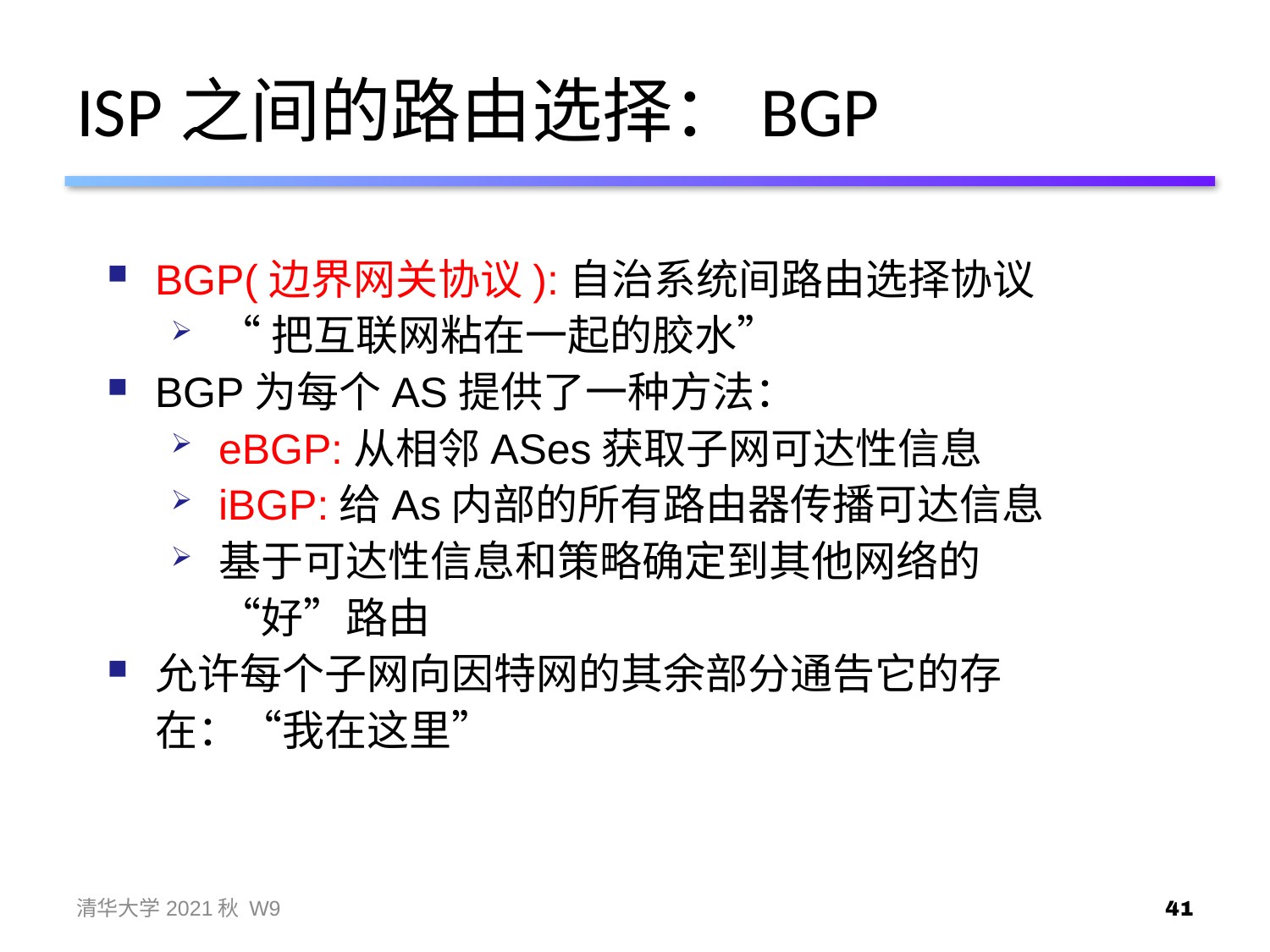

# ISP之间的路由选择：BGP
BGP(边界网关协议):自治系统间路由选择协议
“把互联网粘在一起的胶水”
BGP为每个AS提供了一种方法：
eBGP:从相邻ASes获取子网可达性信息
iBGP:给As内部的所有路由器传播可达信息
基于可达性信息和策略确定到其他网络的“好”路由
允许每个子网向因特网的其余部分通告它的存在：“我在这里”
清华大学2021秋 W9
41